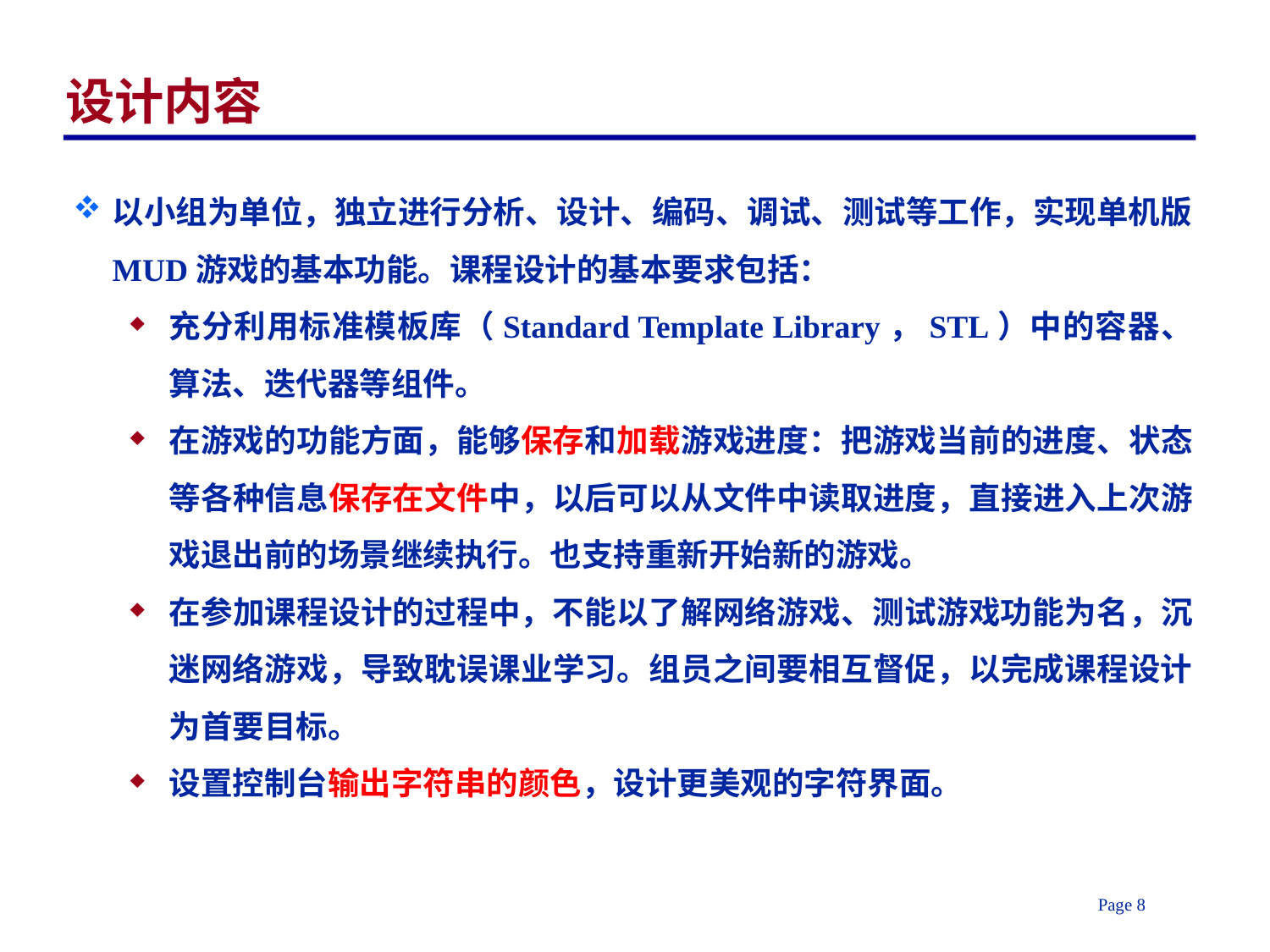

# 设计内容
以小组为单位，独立进行分析、设计、编码、调试、测试等工作，实现单机版MUD游戏的基本功能。课程设计的基本要求包括：
充分利用标准模板库（Standard Template Library，STL）中的容器、算法、迭代器等组件。
在游戏的功能方面，能够保存和加载游戏进度：把游戏当前的进度、状态等各种信息保存在文件中，以后可以从文件中读取进度，直接进入上次游戏退出前的场景继续执行。也支持重新开始新的游戏。
在参加课程设计的过程中，不能以了解网络游戏、测试游戏功能为名，沉迷网络游戏，导致耽误课业学习。组员之间要相互督促，以完成课程设计为首要目标。
设置控制台输出字符串的颜色，设计更美观的字符界面。